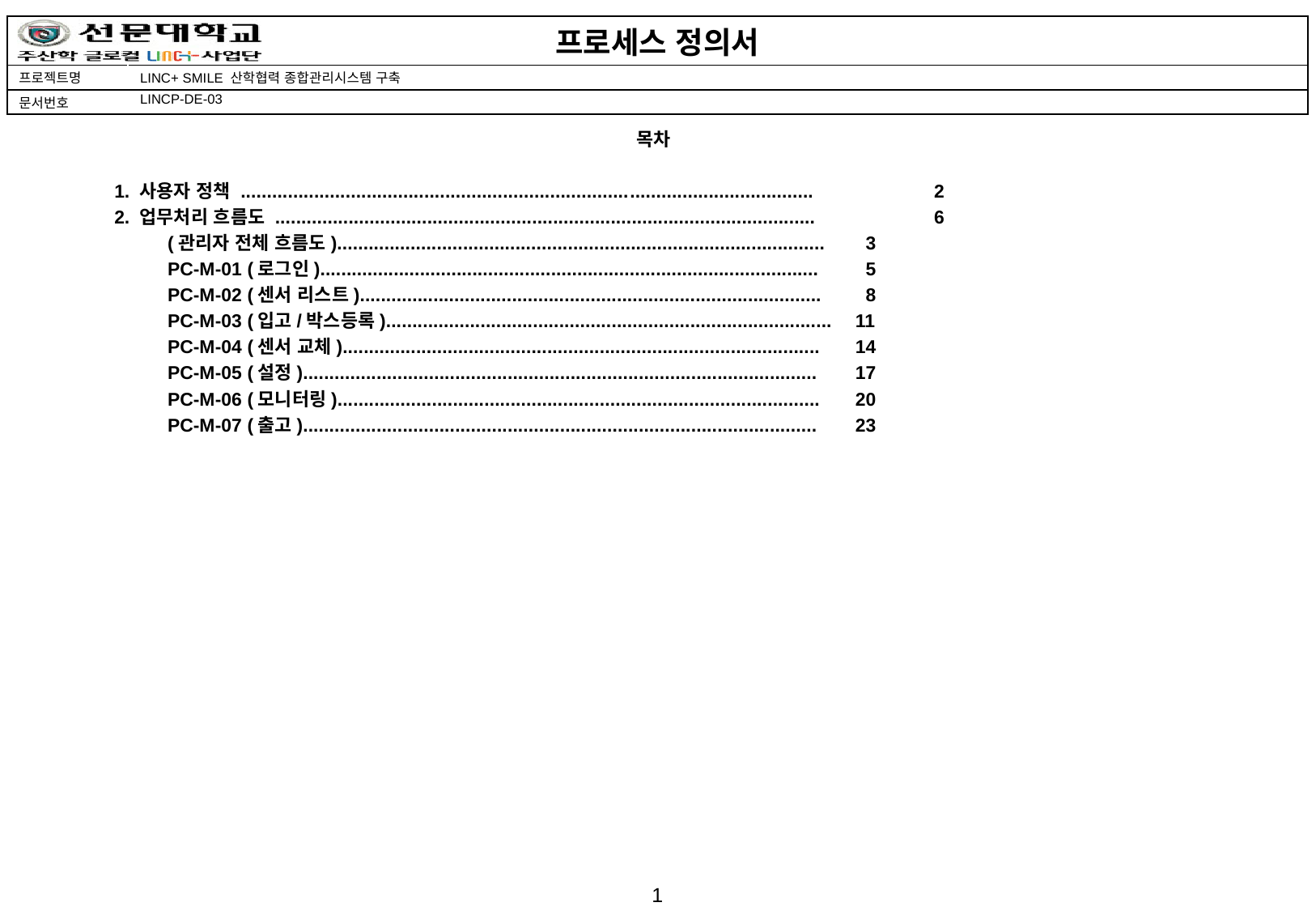

목차

1. 사용자 정책 .............................................................................................................	  2
2. 업무처리 흐름도 .......................................................................................................	  6
(관리자 전체 흐름도).............................................................................................	  3
PC-M-01 (로그인)...............................................................................................	  5
PC-M-02 (센서 리스트)........................................................................................	  8
PC-M-03 (입고/박스등록).....................................................................................	11
PC-M-04 (센서 교체)...........................................................................................	14
PC-M-05 (설정)..................................................................................................	17
PC-M-06 (모니터링)............................................................................................	20
PC-M-07 (출고)..................................................................................................	23